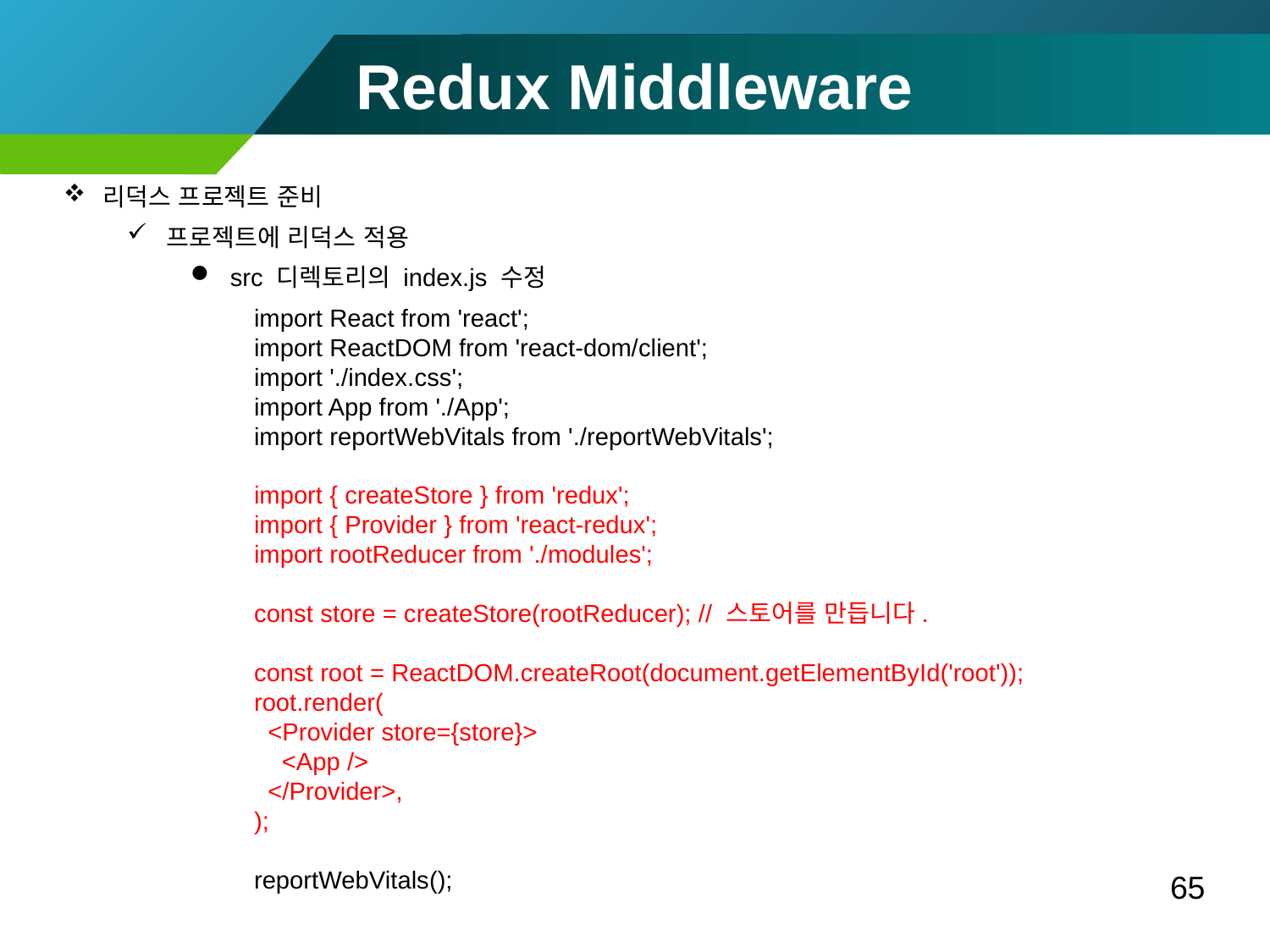

Redux Middleware
리덕스 프로젝트 준비
프로젝트에 리덕스 적용
src 디렉토리의 index.js 수정
import React from 'react';
import ReactDOM from 'react-dom/client';
import './index.css';
import App from './App';
import reportWebVitals from './reportWebVitals';

import { createStore } from 'redux';
import { Provider } from 'react-redux';
import rootReducer from './modules';

const store = createStore(rootReducer); // 스토어를 만듭니다.

const root = ReactDOM.createRoot(document.getElementById('root'));
root.render(
  <Provider store={store}>
    <App />
  </Provider>,
);

reportWebVitals();
65